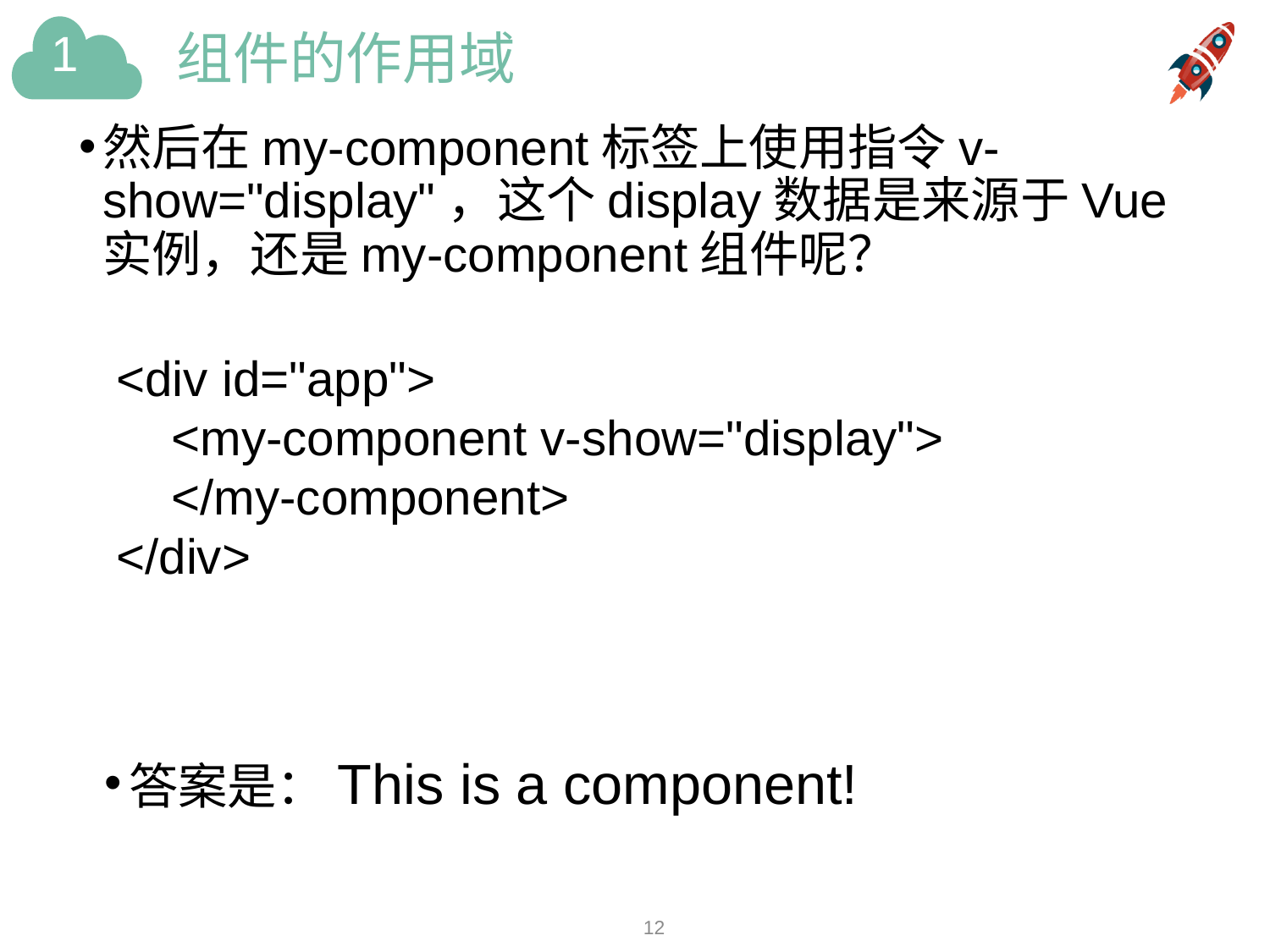

# 组件的作用域
然后在my-component标签上使用指令v-show="display"，这个display数据是来源于Vue实例，还是my-component组件呢？
<div id="app">
    <my-component v-show="display">
    </my-component>
</div>
答案是：This is a component!

12